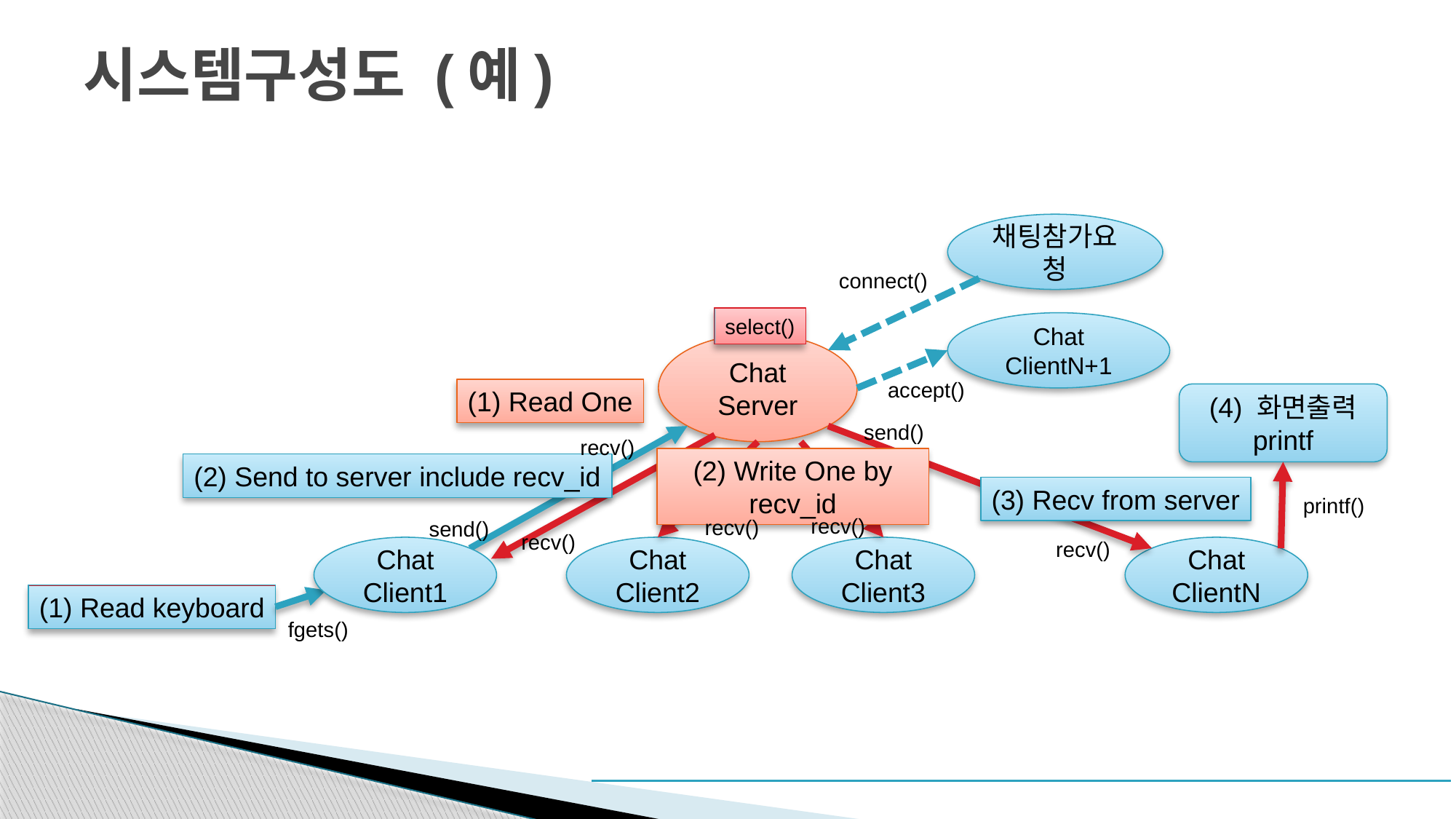

# 시스템구성도 (예)
채팅참가요청
connect()
select()
Chat
ClientN+1
Chat
Server
accept()
(1) Read One
(4) 화면출력
printf
send()
recv()
(2) Write One by recv_id
(2) Send to server include recv_id
(3) Recv from server
printf()
recv()
recv()
send()
recv()
recv()
Chat
Client1
Chat
Client2
Chat
Client3
Chat
ClientN
(1) Read keyboard
fgets()